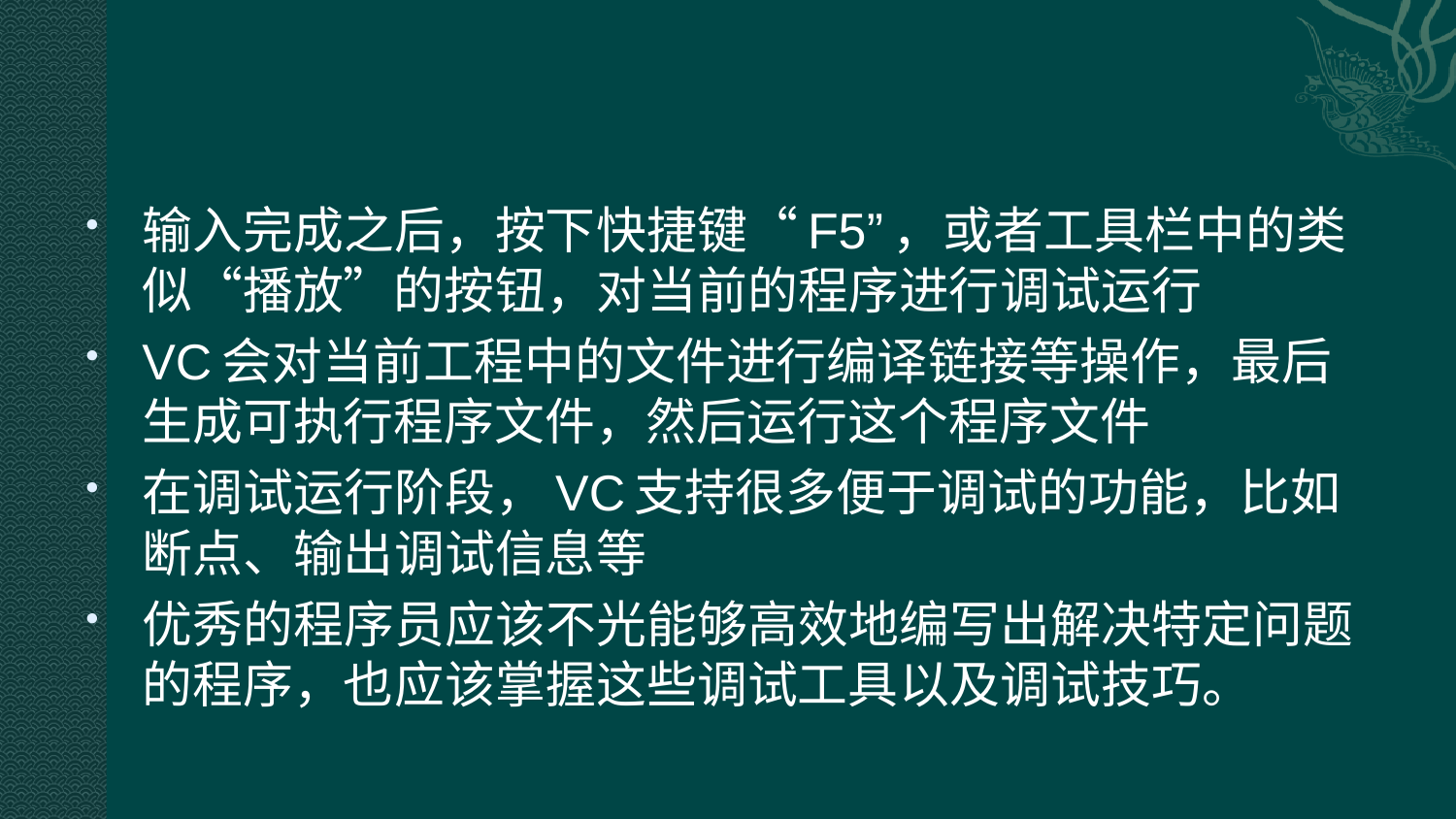

#
输入完成之后，按下快捷键“F5”，或者工具栏中的类似“播放”的按钮，对当前的程序进行调试运行
VC会对当前工程中的文件进行编译链接等操作，最后生成可执行程序文件，然后运行这个程序文件
在调试运行阶段，VC支持很多便于调试的功能，比如断点、输出调试信息等
优秀的程序员应该不光能够高效地编写出解决特定问题的程序，也应该掌握这些调试工具以及调试技巧。